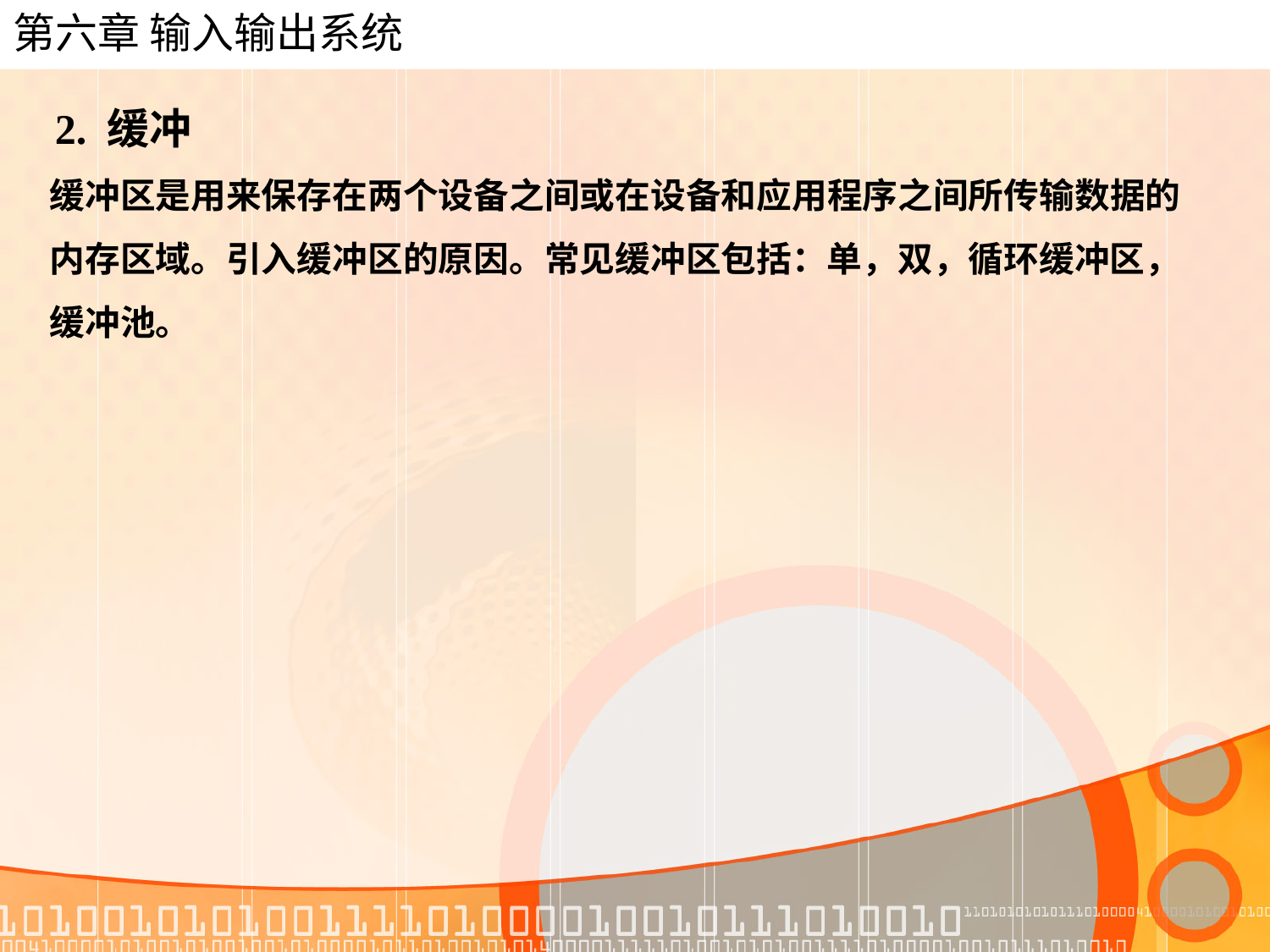

# 第六章 输入输出系统
    2. 缓冲
缓冲区是用来保存在两个设备之间或在设备和应用程序之间所传输数据的
内存区域。引入缓冲区的原因。常见缓冲区包括：单，双，循环缓冲区，
缓冲池。